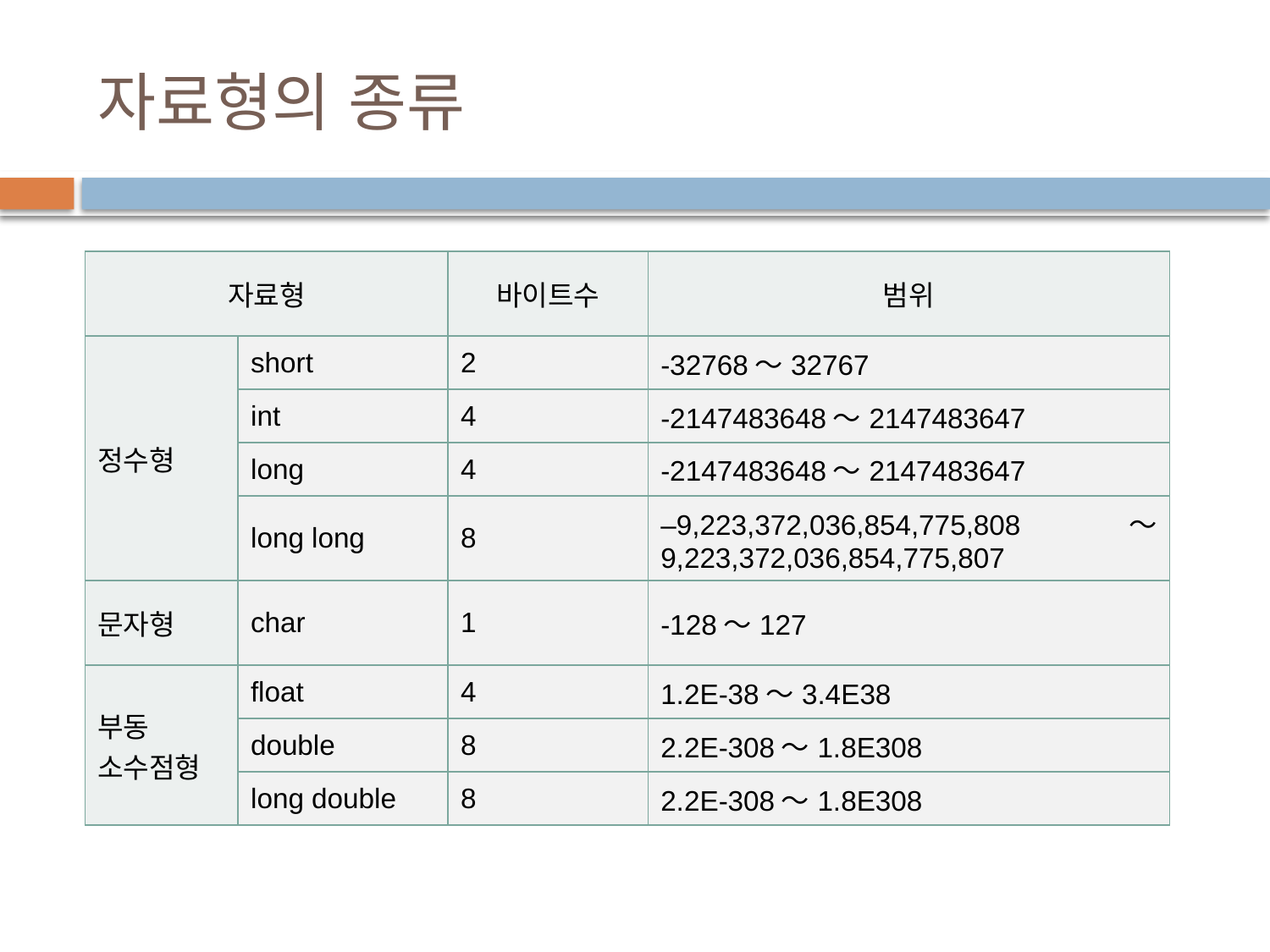

# 자료형의 종류

| 자료형 |  | 바이트수 | 범위 |
| --- | --- | --- | --- |
| 정수형 | short | 2 | -32768～32767 |
|  | int | 4 | -2147483648～2147483647 |
|  | long | 4 | -2147483648～2147483647 |
|  | long long | 8 | –9,223,372,036,854,775,808～ 9,223,372,036,854,775,807 |
| 문자형 | char | 1 | -128～127 |
| 부동 소수점형 | float | 4 | 1.2E-38～3.4E38 |
|  | double | 8 | 2.2E-308～1.8E308 |
|  | long double | 8 | 2.2E-308～1.8E308 |